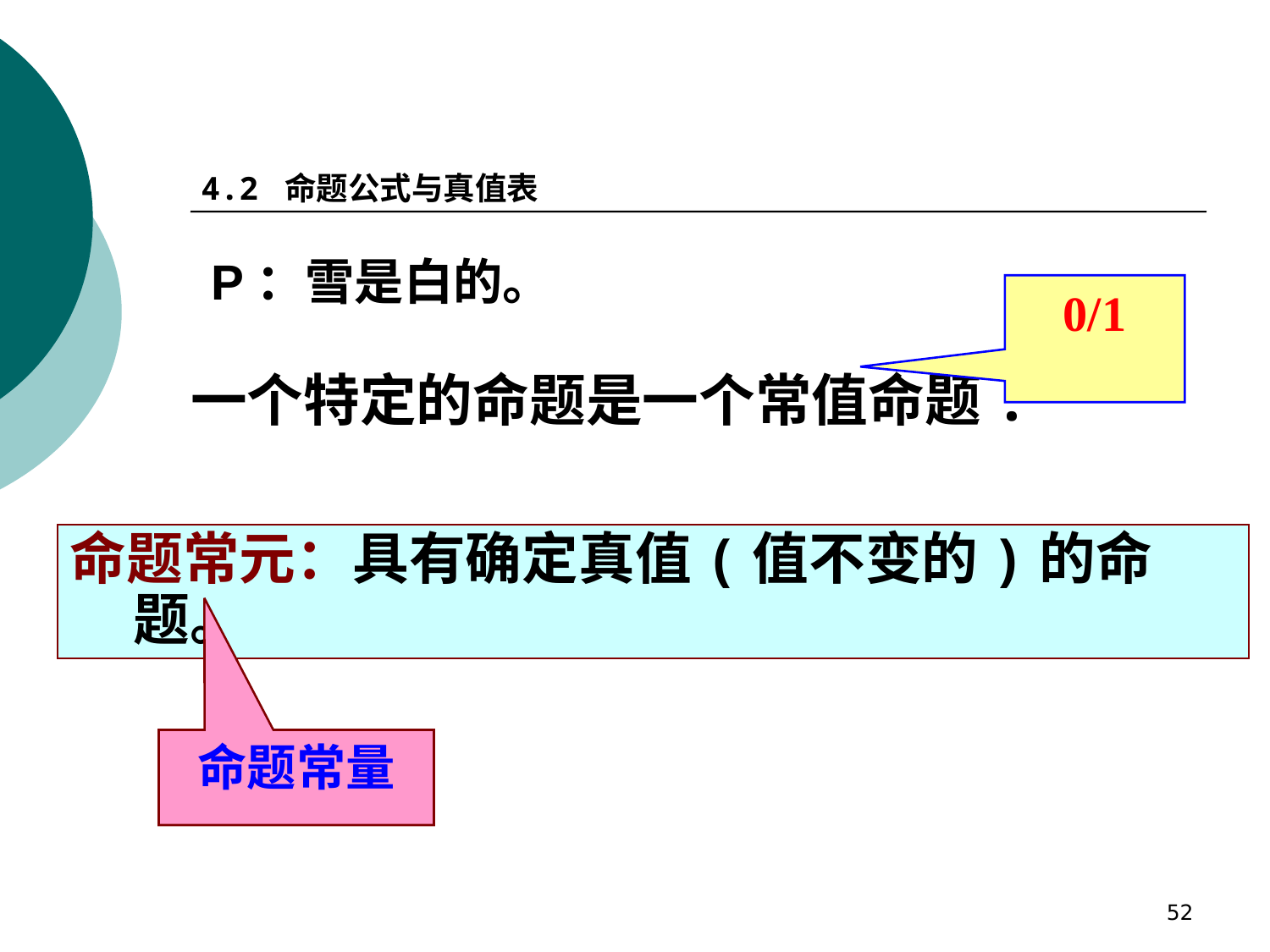

4.2 命题公式与真值表
P：雪是白的。
0/1
一个特定的命题是一个常值命题.
命题常元：具有确定真值(值不变的)的命题。
命题常量
52